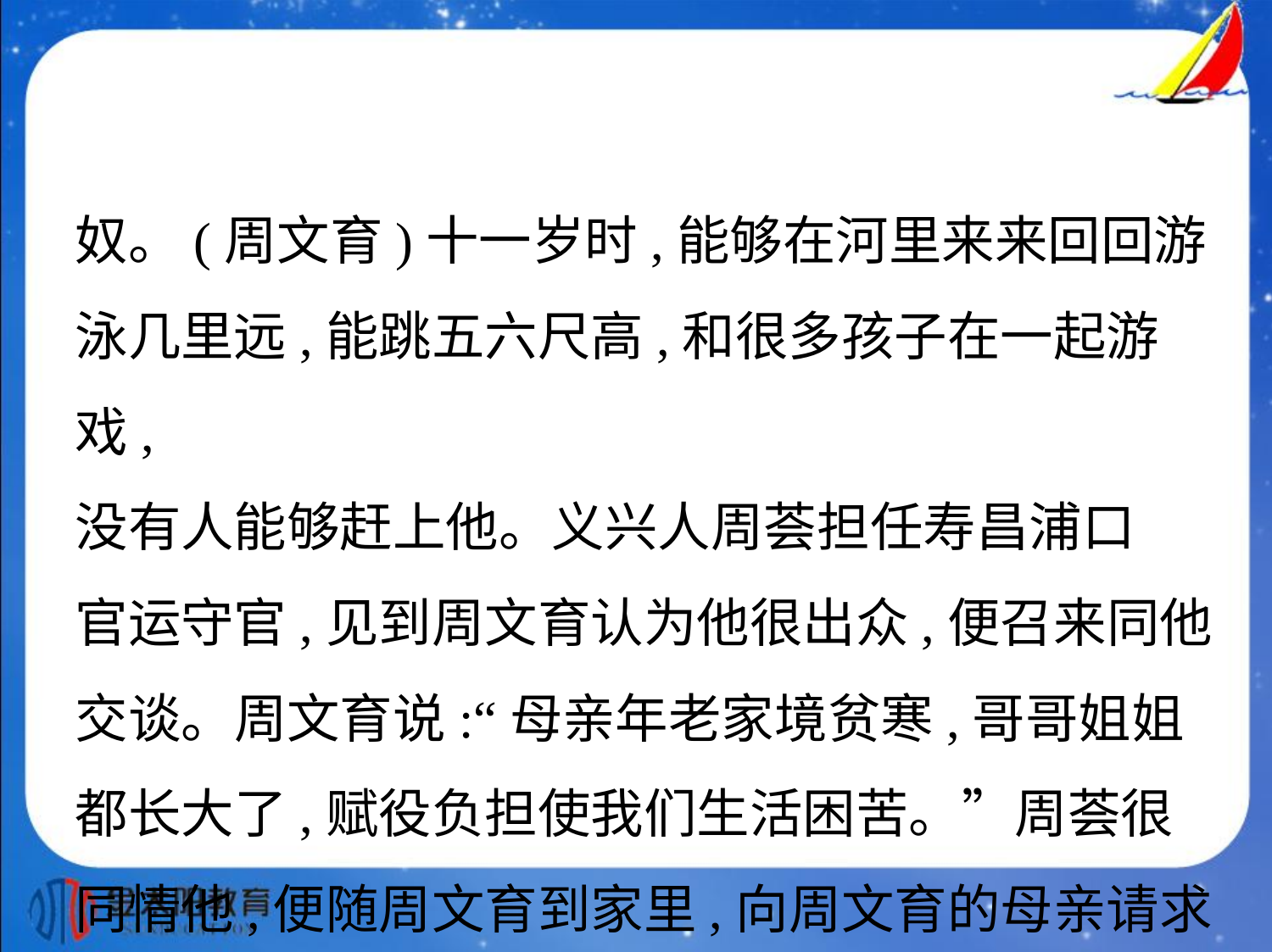

奴。(周文育)十一岁时,能够在河里来来回回游
泳几里远,能跳五六尺高,和很多孩子在一起游戏,
没有人能够赶上他。义兴人周荟担任寿昌浦口
官运守官,见到周文育认为他很出众,便召来同他
交谈。周文育说:“母亲年老家境贫寒,哥哥姐姐
都长大了,赋役负担使我们生活困苦。”周荟很
同情他,便随周文育到家里,向周文育的母亲请求